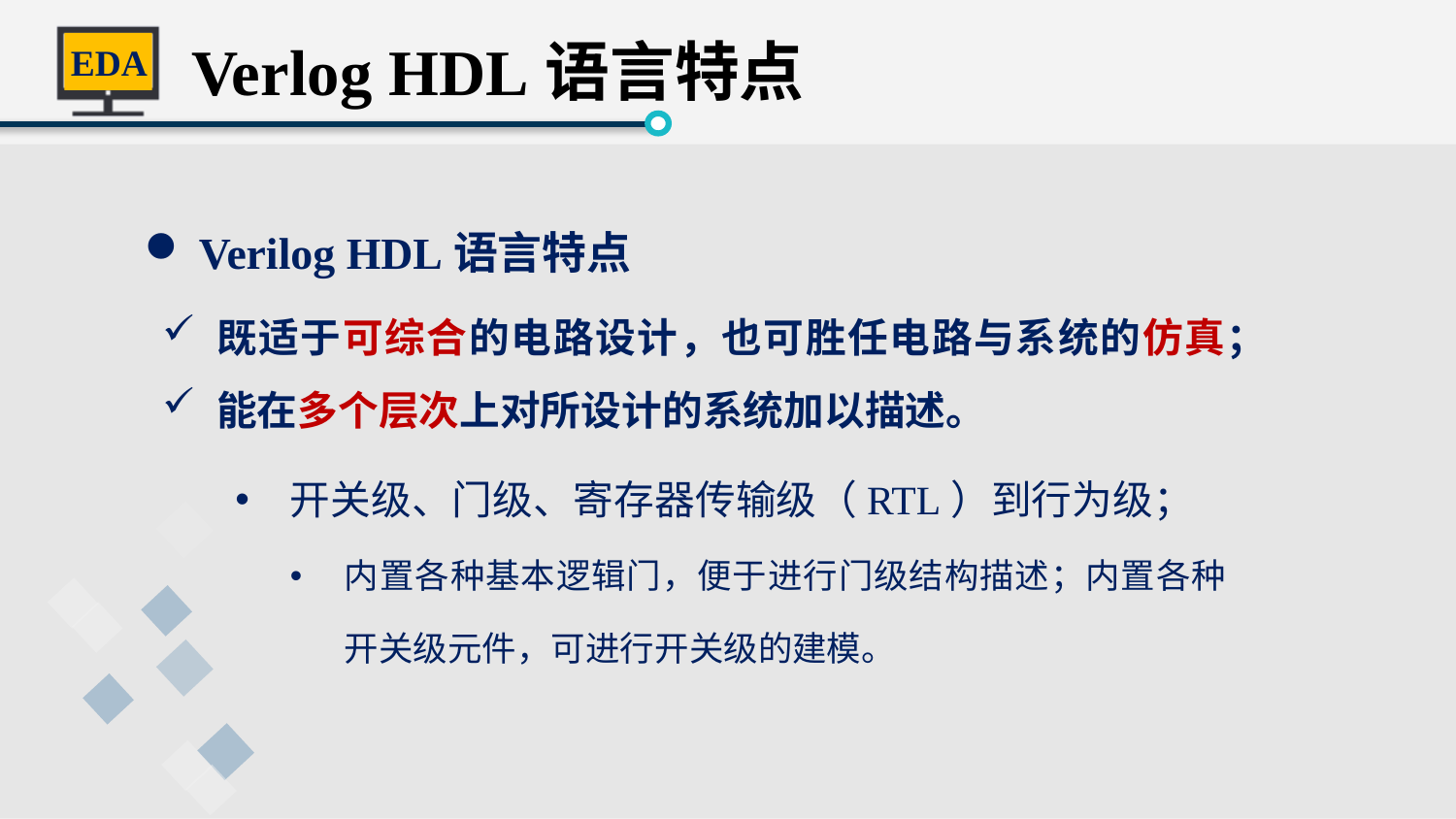

Verlog HDL语言特点
Verilog HDL语言特点
既适于可综合的电路设计，也可胜任电路与系统的仿真；
能在多个层次上对所设计的系统加以描述。
开关级、门级、寄存器传输级（RTL）到行为级；
内置各种基本逻辑门，便于进行门级结构描述；内置各种开关级元件，可进行开关级的建模。